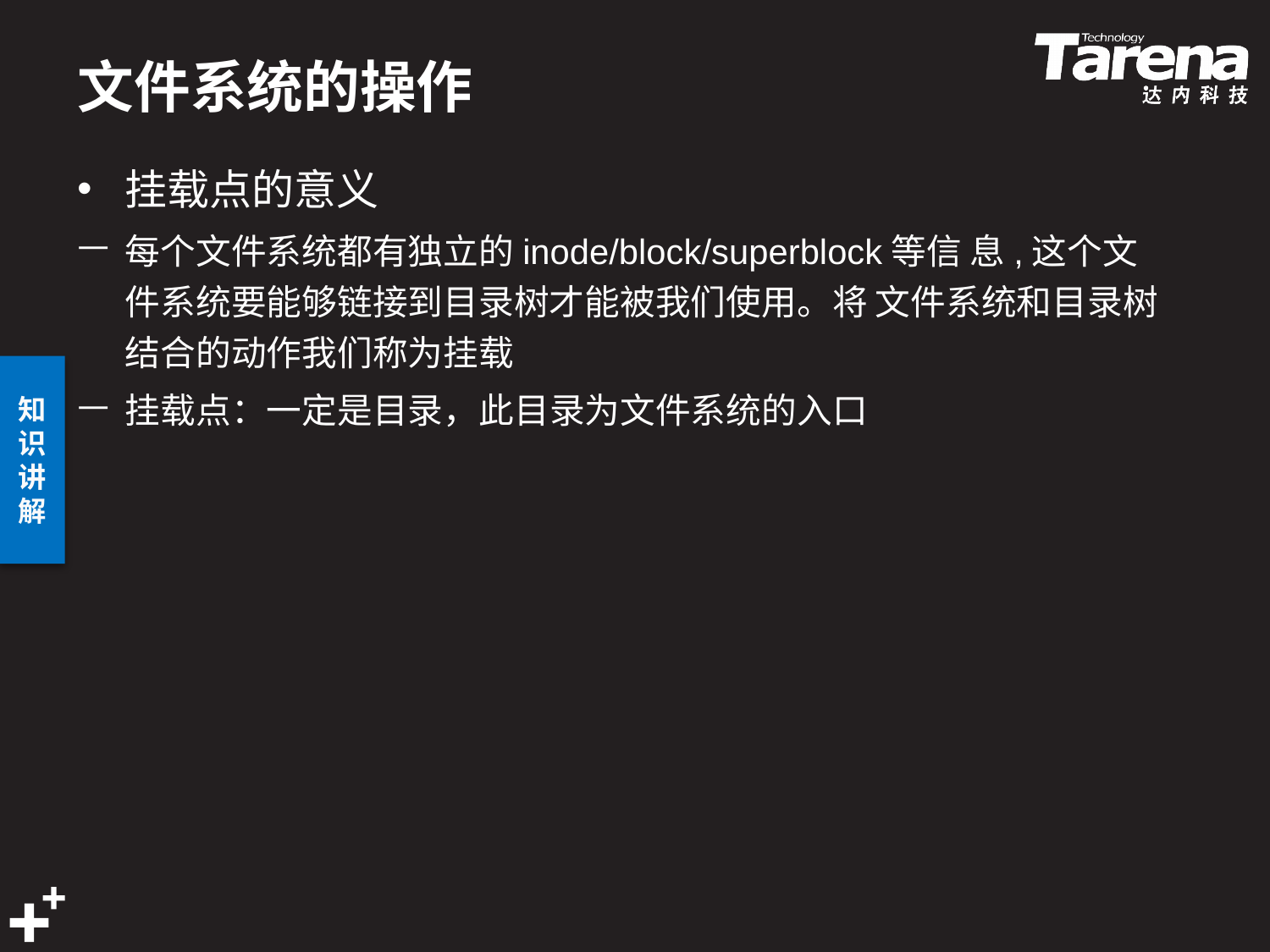

# 文件系统的操作
挂载点的意义
每个文件系统都有独立的inode/block/superblock等信 息,这个文件系统要能够链接到目录树才能被我们使用。将 文件系统和目录树结合的动作我们称为挂载
挂载点：一定是目录，此目录为文件系统的入口